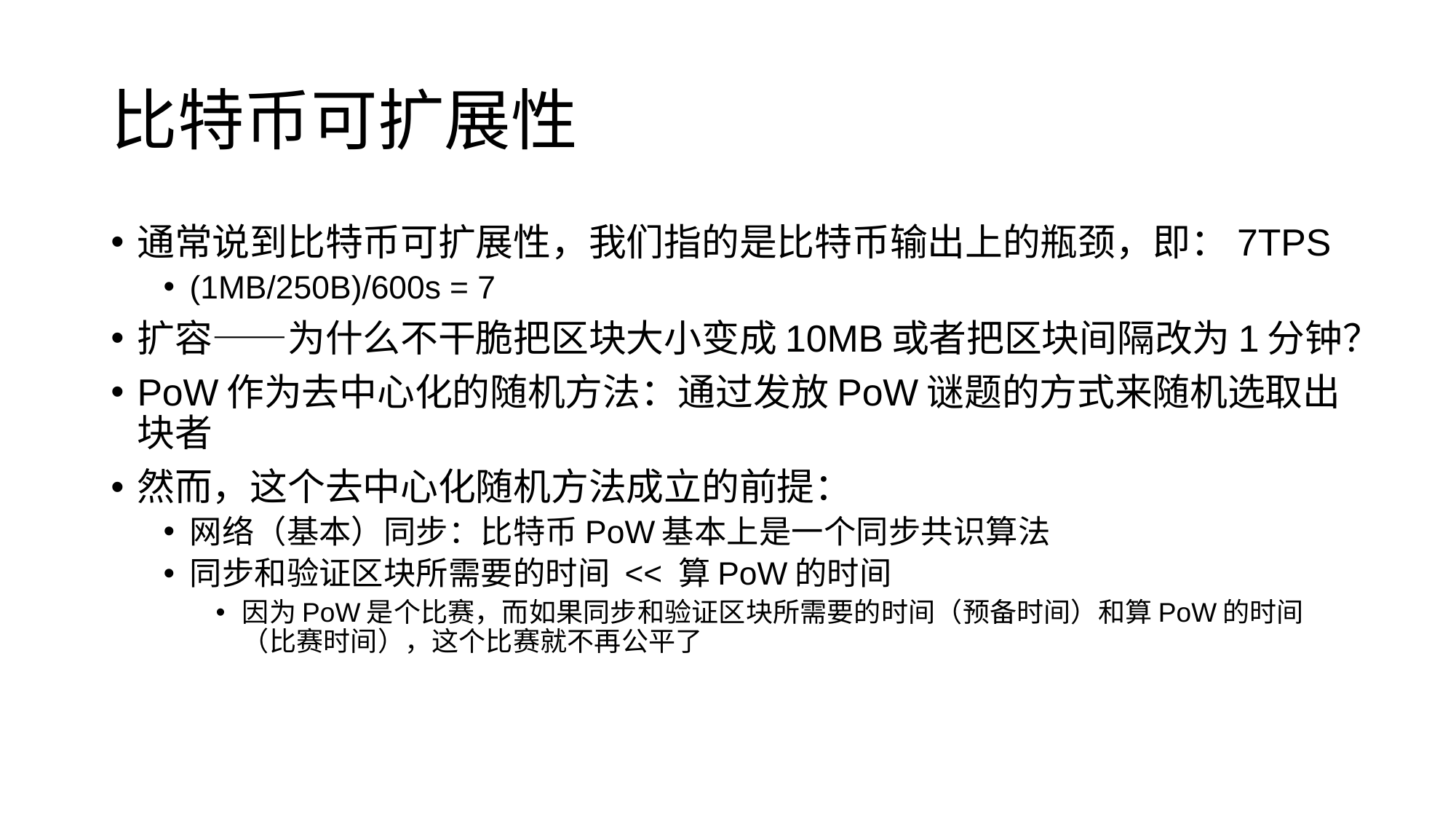

# 比特币可扩展性
通常说到比特币可扩展性，我们指的是比特币输出上的瓶颈，即：7TPS
(1MB/250B)/600s = 7
扩容——为什么不干脆把区块大小变成10MB或者把区块间隔改为1分钟？
PoW作为去中心化的随机方法：通过发放PoW谜题的方式来随机选取出块者
然而，这个去中心化随机方法成立的前提：
网络（基本）同步：比特币PoW基本上是一个同步共识算法
同步和验证区块所需要的时间 << 算PoW的时间
因为PoW是个比赛，而如果同步和验证区块所需要的时间（预备时间）和算PoW的时间（比赛时间），这个比赛就不再公平了